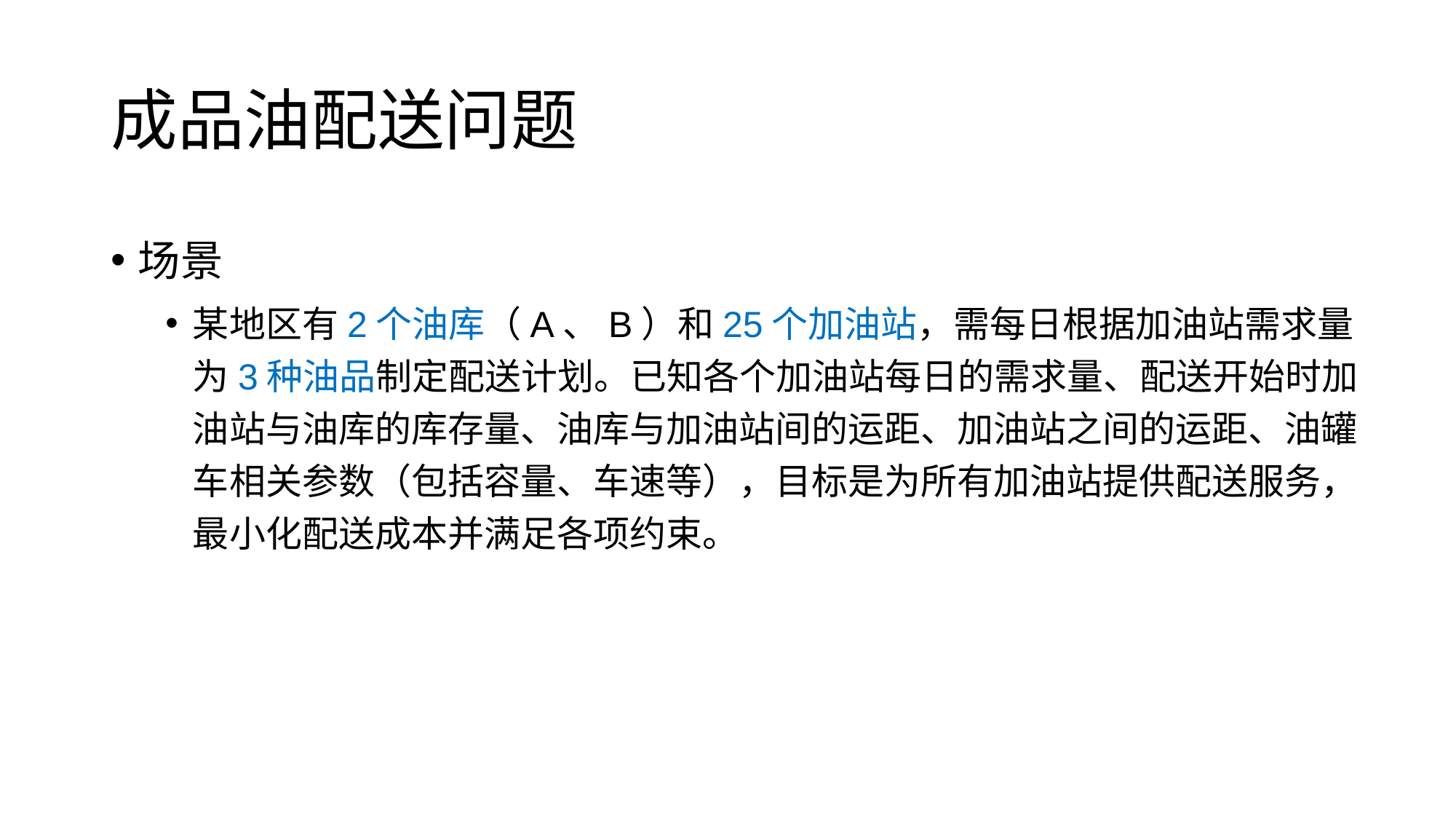

# 成品油配送问题
场景
某地区有2个油库（A、B）和25个加油站，需每日根据加油站需求量为3种油品制定配送计划。已知各个加油站每日的需求量、配送开始时加油站与油库的库存量、油库与加油站间的运距、加油站之间的运距、油罐车相关参数（包括容量、车速等），目标是为所有加油站提供配送服务，最小化配送成本并满足各项约束。